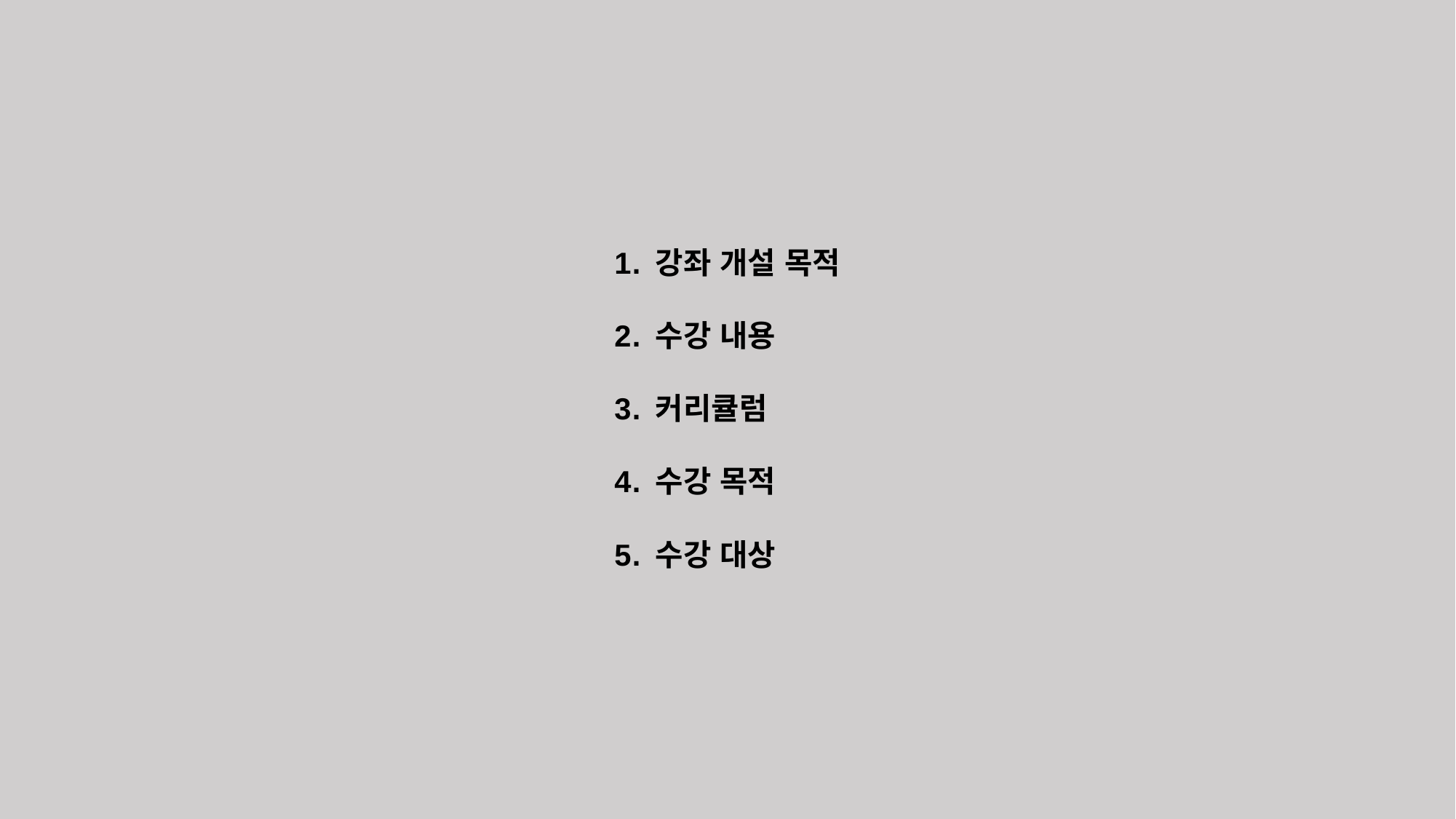

강좌 개설 목적

수강 내용

커리큘럼

수강 목적

수강 대상